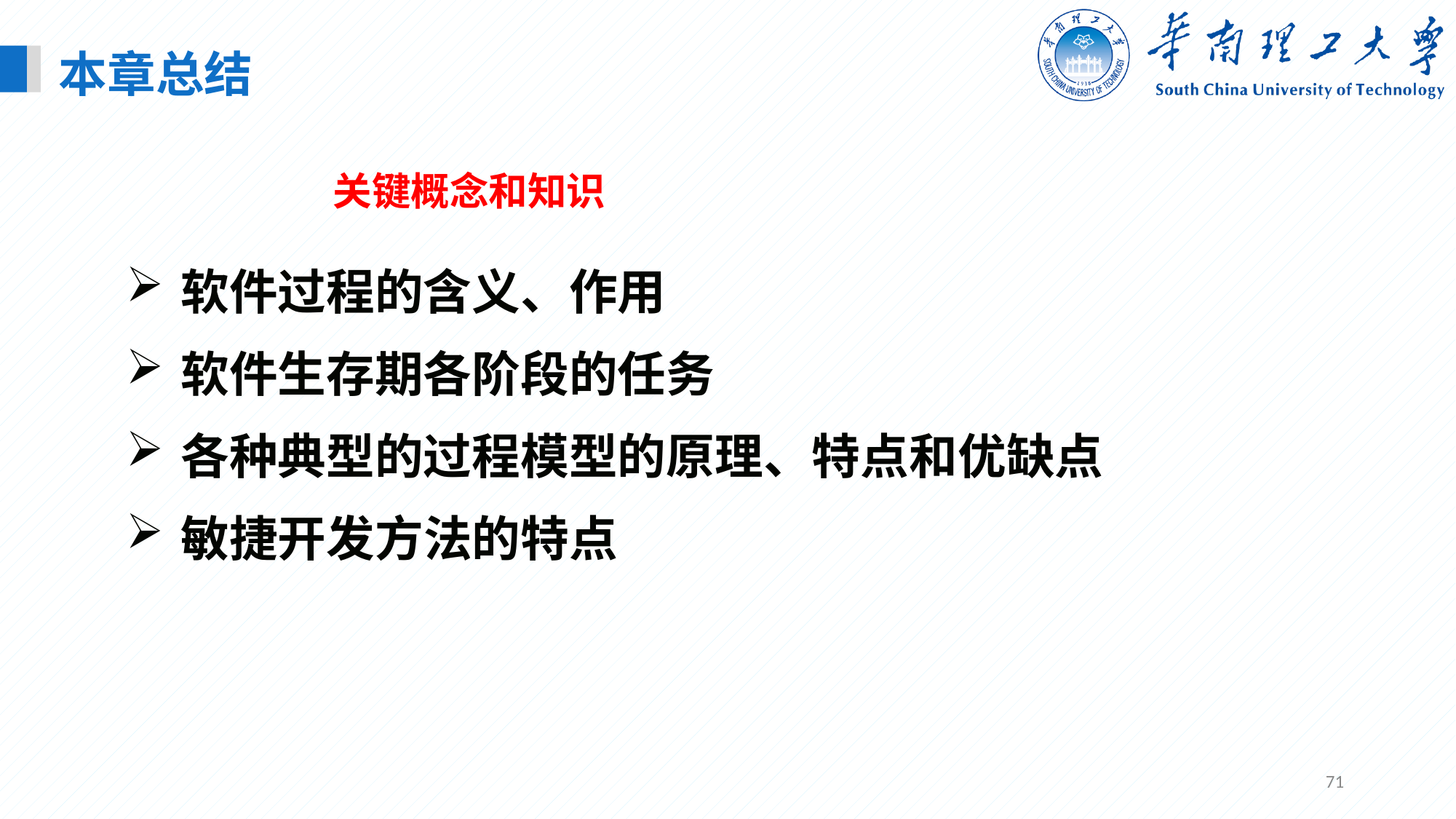

本章总结
关键概念和知识
软件过程的含义、作用
软件生存期各阶段的任务
各种典型的过程模型的原理、特点和优缺点
敏捷开发方法的特点
71